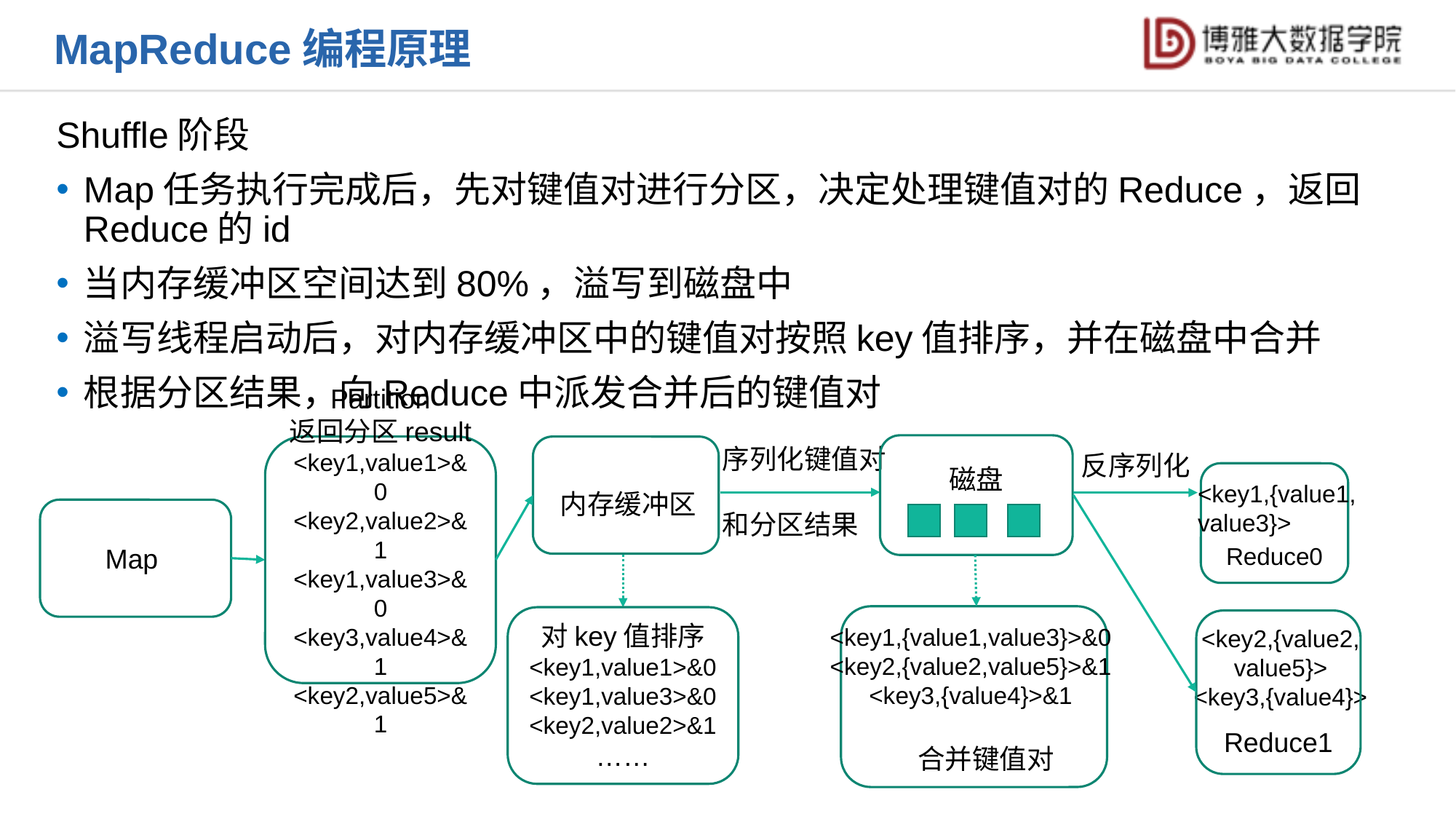

MapReduce编程原理
Shuffle阶段
Map任务执行完成后，先对键值对进行分区，决定处理键值对的Reduce，返回Reduce的id
当内存缓冲区空间达到80%，溢写到磁盘中
溢写线程启动后，对内存缓冲区中的键值对按照key值排序，并在磁盘中合并
根据分区结果，向Reduce中派发合并后的键值对

磁盘

序列化键值对

和分区结果
Partition
返回分区result
<key1,value1>&0
<key2,value2>&1
<key1,value3>&0
<key3,value4>&1
<key2,value5>&1

反序列化

Reduce0
<key1,{value1,
value3}>
内存缓冲区
Map

对key值排序
<key1,value1>&0
<key1,value3>&0
<key2,value2>&1
……

Reduce1
<key1,{value1,value3}>&0
<key2,{value2,value5}>&1
<key3,{value4}>&1
合并键值对
<key2,{value2,
value5}>
<key3,{value4}>